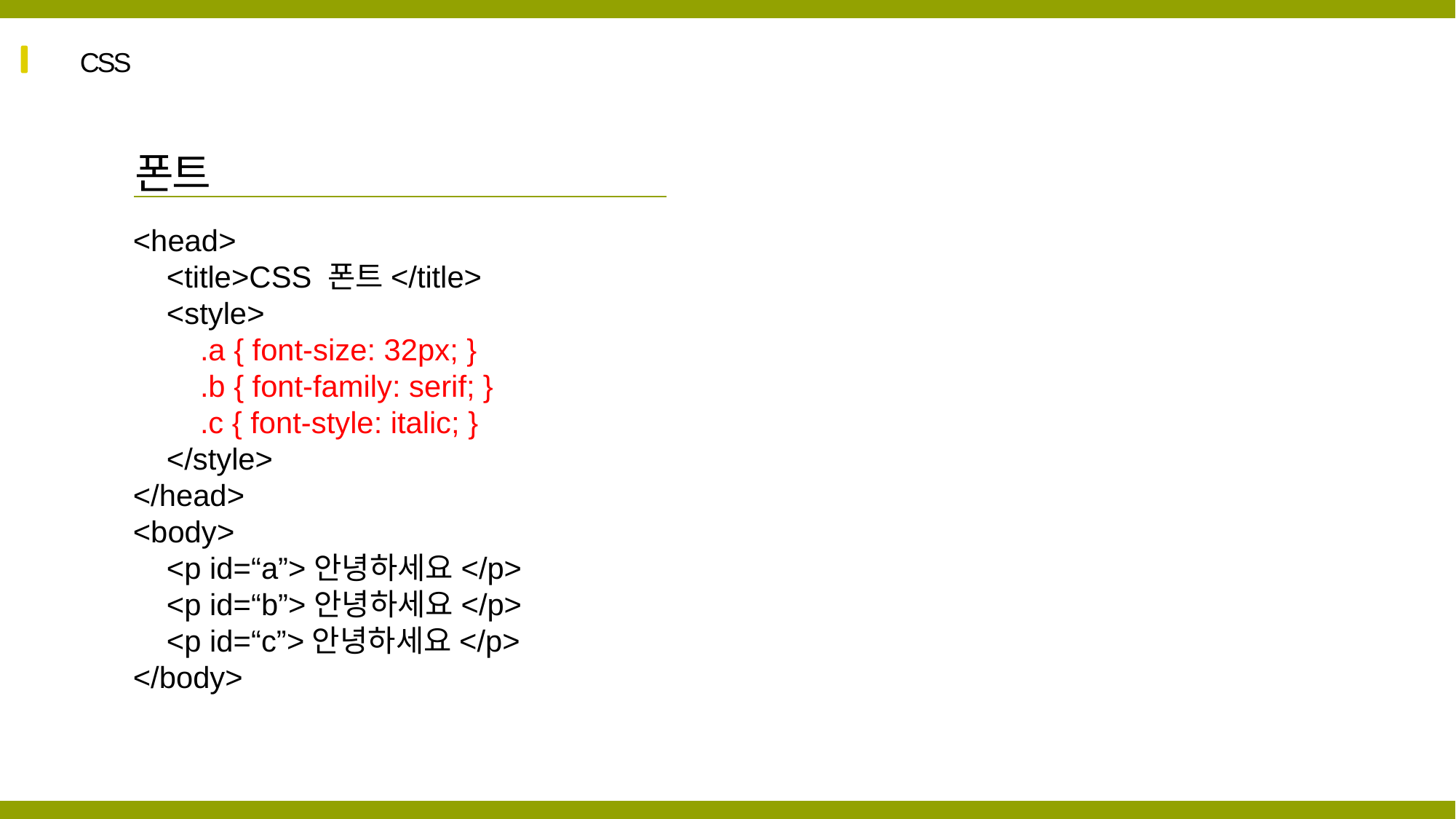

CSS

폰트
<head>
    <title>CSS 폰트</title>
    <style>
        .a { font-size: 32px; }
        .b { font-family: serif; }
        .c { font-style: italic; }
    </style>
</head>
<body>
    <p id=“a”>안녕하세요</p>
    <p id=“b”>안녕하세요</p>
    <p id=“c”>안녕하세요</p>
</body>